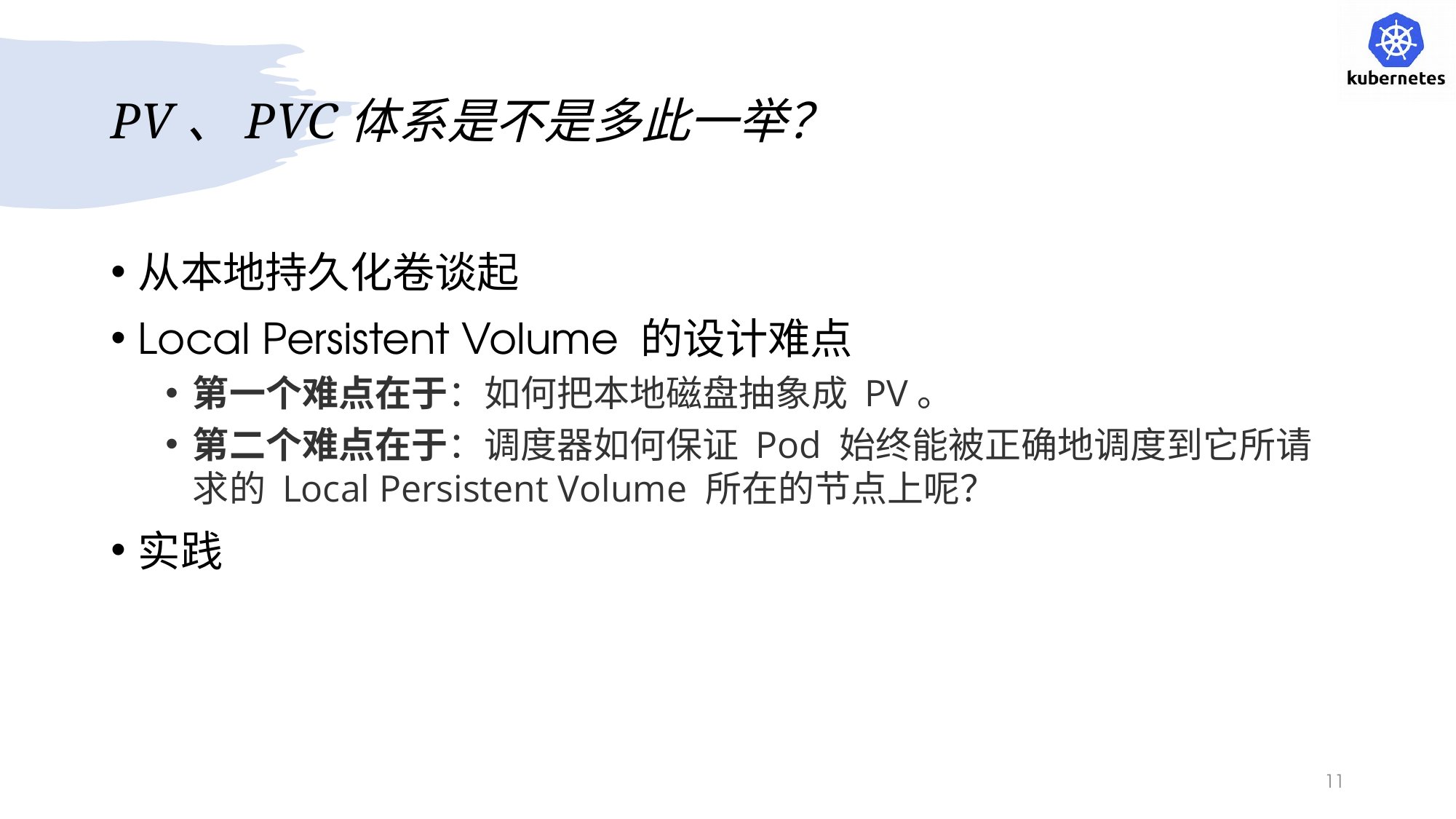

# PV、PVC体系是不是多此一举？
从本地持久化卷谈起
Local Persistent Volume 的设计难点
第一个难点在于：如何把本地磁盘抽象成 PV。
第二个难点在于：调度器如何保证 Pod 始终能被正确地调度到它所请求的 Local Persistent Volume 所在的节点上呢？
实践

11